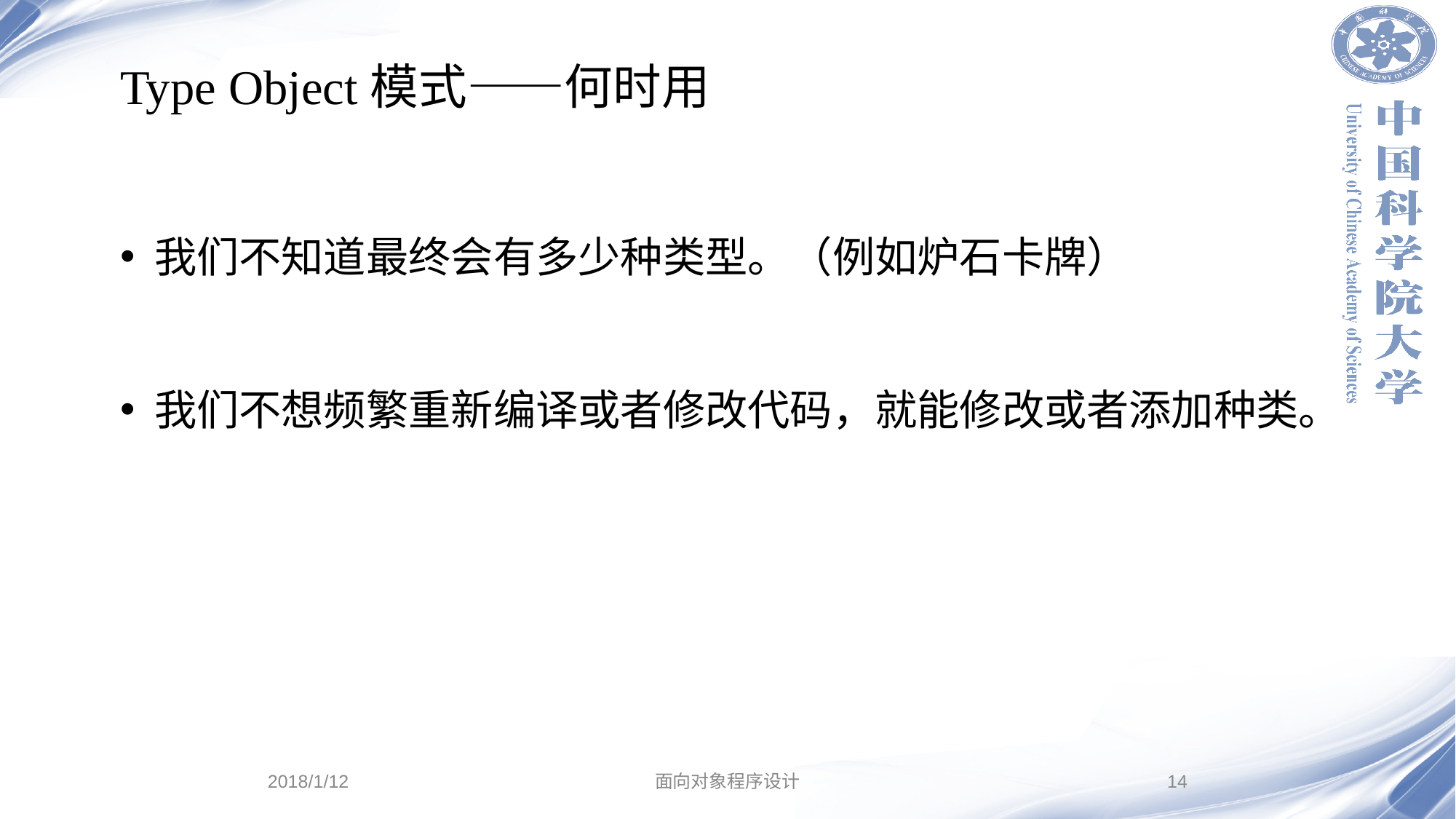

Type Object模式——何时用
我们不知道最终会有多少种类型。（例如炉石卡牌）

我们不想频繁重新编译或者修改代码，就能修改或者添加种类。
2018/1/12
面向对象程序设计
14